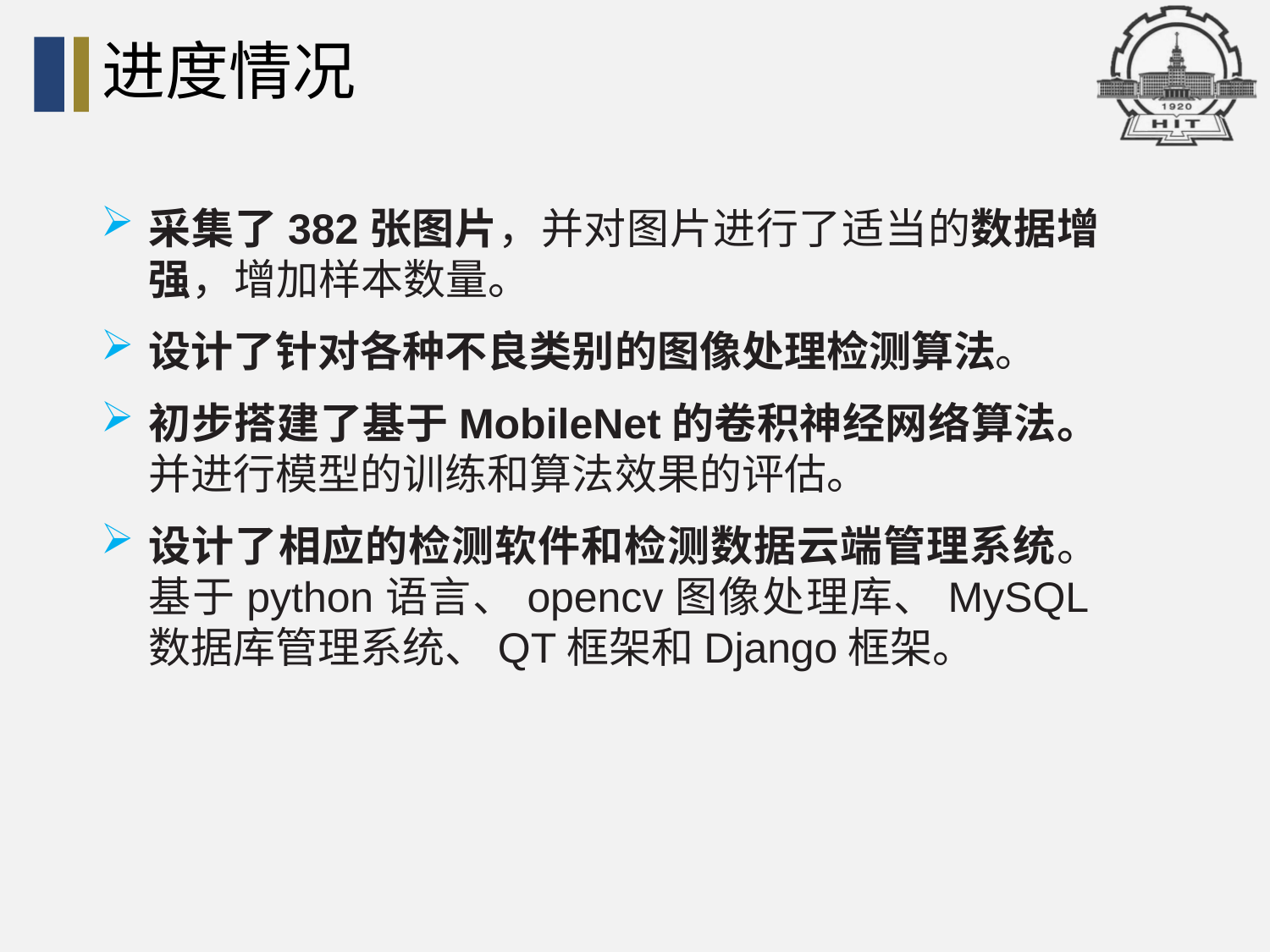

# 进度情况
采集了382张图片，并对图片进行了适当的数据增强，增加样本数量。
设计了针对各种不良类别的图像处理检测算法。
初步搭建了基于MobileNet的卷积神经网络算法。并进行模型的训练和算法效果的评估。
设计了相应的检测软件和检测数据云端管理系统。基于python语言、opencv图像处理库、MySQL数据库管理系统、QT框架和Django框架。